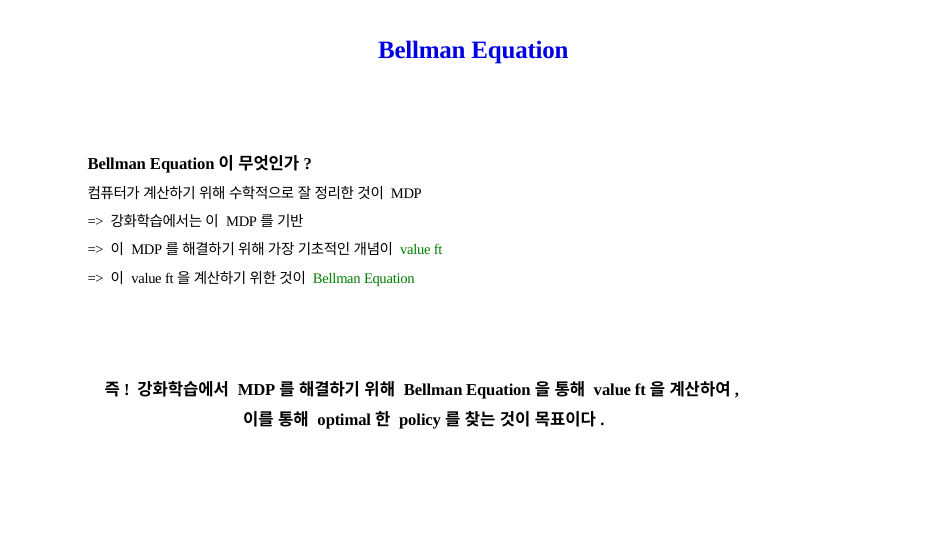

# Bellman Equation
Bellman Equation이 무엇인가?
컴퓨터가 계산하기 위해 수학적으로 잘 정리한 것이 MDP
=> 강화학습에서는 이 MDP를 기반
=> 이 MDP를 해결하기 위해 가장 기초적인 개념이 value ft
=> 이 value ft을 계산하기 위한 것이 Bellman Equation

즉! 강화학습에서 MDP를 해결하기 위해 Bellman Equation을 통해 value ft을 계산하여,
이를 통해 optimal한 policy를 찾는 것이 목표이다.